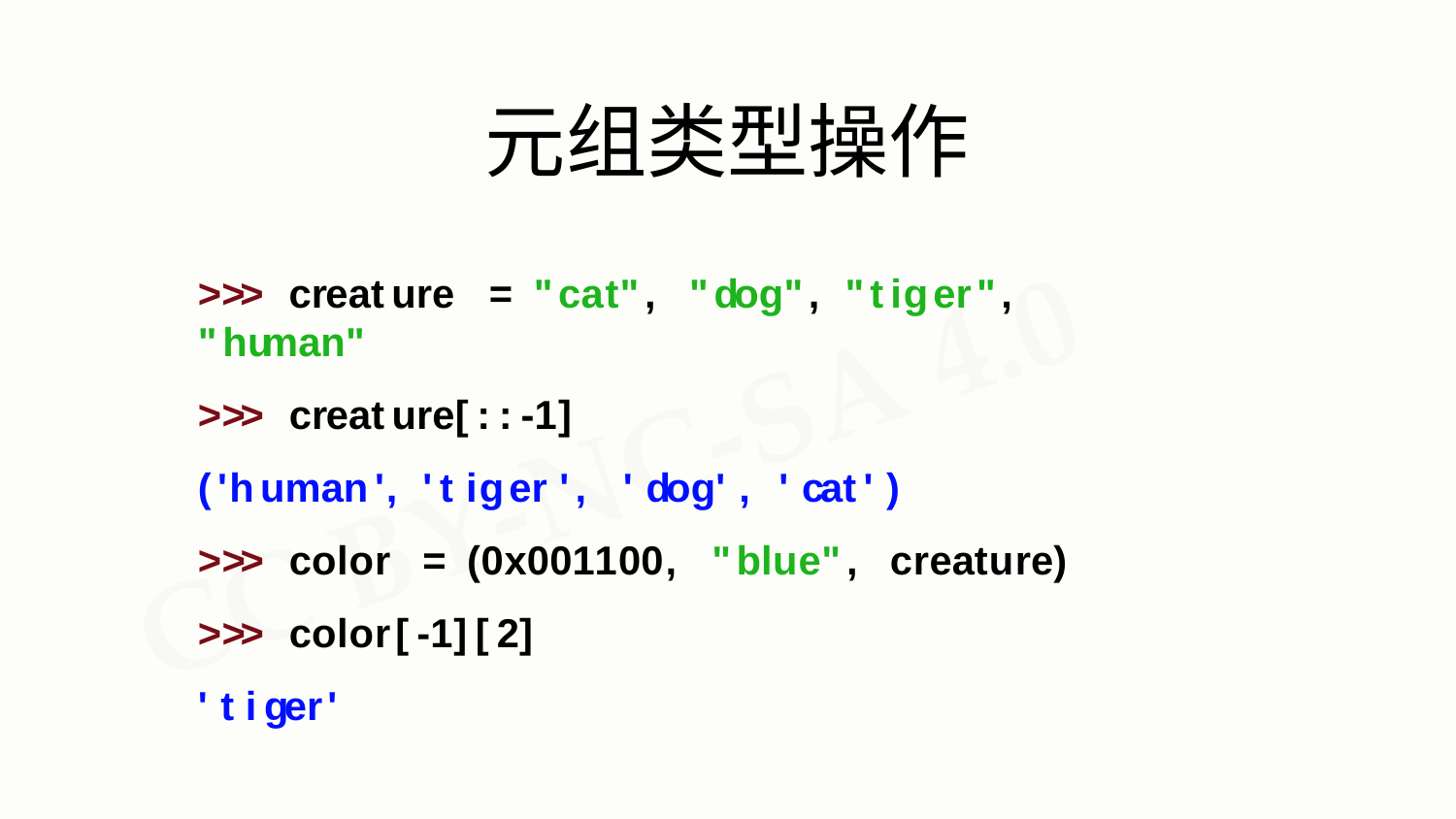

# 元组类型操作
>>>	creature	=	"cat",	"dog",	"tiger",	"human"
>>>	creature[::-1]
('human',	'tiger',	'dog',	'cat')
>>>	color	=	(0x001100,	"blue",	creature)
>>>	color[-1][2] 'tiger'